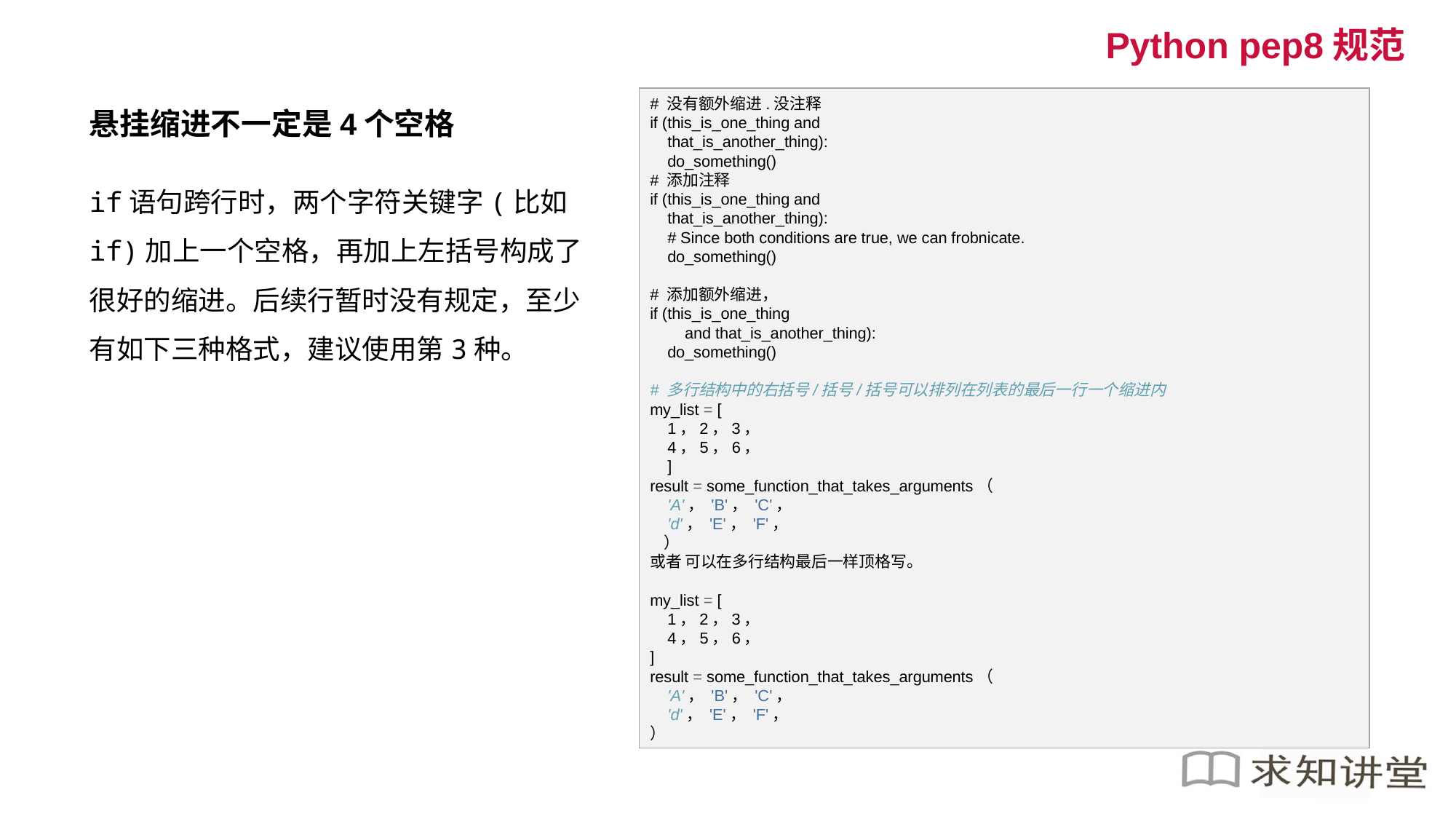

Python pep8规范
# 没有额外缩进.没注释 if (this_is_one_thing and that_is_another_thing): do_something() # 添加注释 if (this_is_one_thing and that_is_another_thing): # Since both conditions are true, we can frobnicate. do_something() # 添加额外缩进， if (this_is_one_thing and that_is_another_thing): do_something()
# 多行结构中的右括号/括号/括号可以排列在列表的最后一行一个缩进内
my_list = [
    1，2，3，
    4，5，6，
    ]
result = some_function_that_takes_arguments（
    'A'， 'B'， 'C'，
    'd'， 'E'， 'F'，
    ）
或者 可以在多行结构最后一样顶格写。
my_list = [
    1，2，3，
    4，5，6，
]
result = some_function_that_takes_arguments（
    'A'， 'B'， 'C'，
    'd'， 'E'， 'F'，
）
悬挂缩进不一定是4个空格
if语句跨行时，两个字符关键字(比如if)加上一个空格，再加上左括号构成了很好的缩进。后续行暂时没有规定，至少有如下三种格式，建议使用第3种。